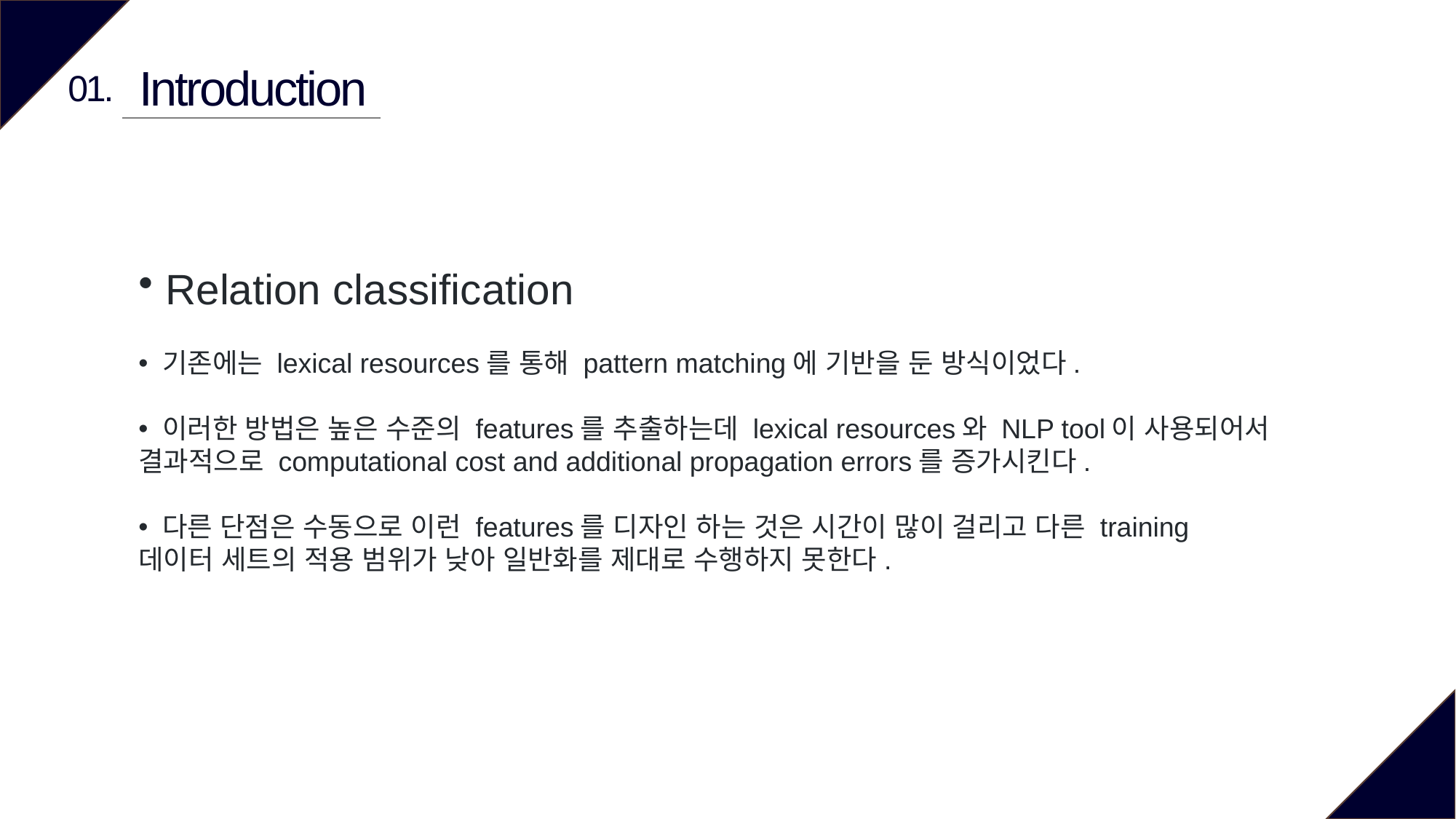

Introduction
01.
 Relation classification

 기존에는 lexical resources를 통해 pattern matching에 기반을 둔 방식이었다.

 이러한 방법은 높은 수준의 features를 추출하는데 lexical resources와 NLP tool이 사용되어서 결과적으로 computational cost and additional propagation errors를 증가시킨다.

 다른 단점은 수동으로 이런 features를 디자인 하는 것은 시간이 많이 걸리고 다른 training 데이터 세트의 적용 범위가 낮아 일반화를 제대로 수행하지 못한다.